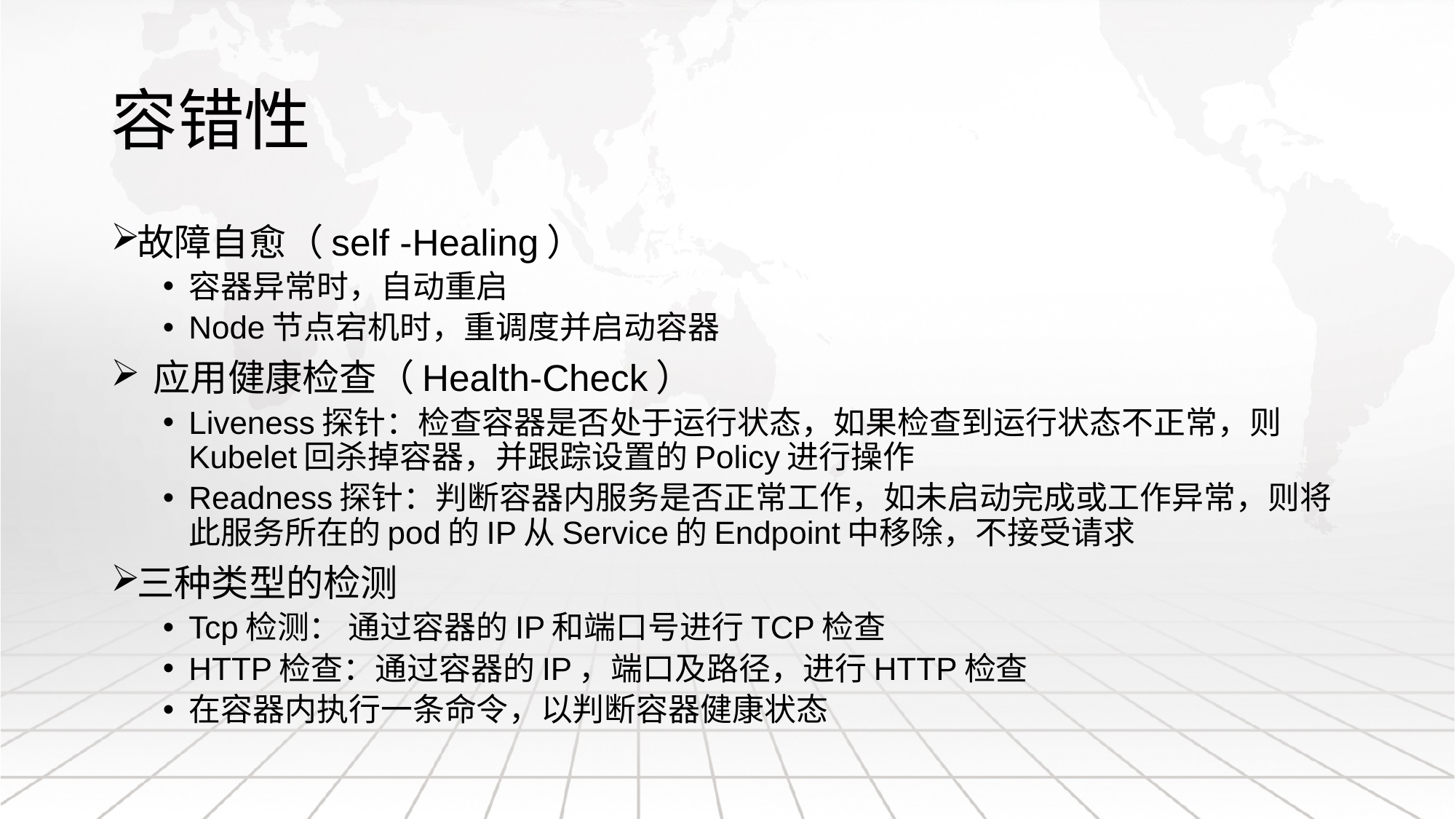

# 容错性
故障自愈（self -Healing）
容器异常时，自动重启
Node节点宕机时，重调度并启动容器
 应用健康检查（Health-Check）
Liveness探针：检查容器是否处于运行状态，如果检查到运行状态不正常，则Kubelet回杀掉容器，并跟踪设置的Policy进行操作
Readness探针：判断容器内服务是否正常工作，如未启动完成或工作异常，则将此服务所在的pod的IP从Service的Endpoint中移除，不接受请求
三种类型的检测
Tcp检测： 通过容器的IP和端口号进行TCP检查
HTTP检查：通过容器的IP，端口及路径，进行HTTP检查
在容器内执行一条命令，以判断容器健康状态